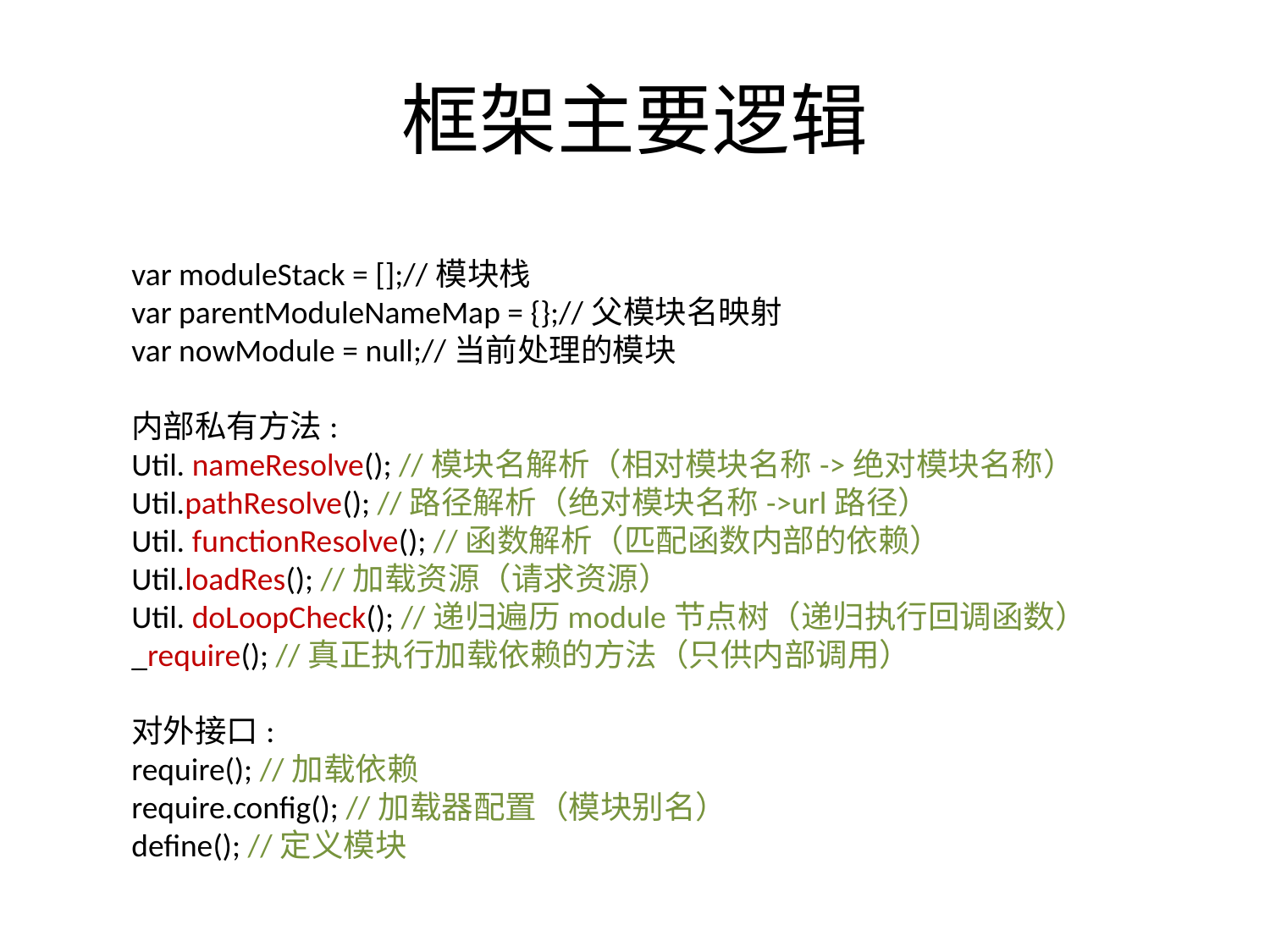

# 框架主要逻辑
var moduleStack = [];//模块栈
var parentModuleNameMap = {};//父模块名映射
var nowModule = null;//当前处理的模块

内部私有方法:
Util. nameResolve(); //模块名解析（相对模块名称->绝对模块名称）
Util.pathResolve(); //路径解析（绝对模块名称->url路径）
Util. functionResolve(); //函数解析（匹配函数内部的依赖）
Util.loadRes(); //加载资源（请求资源）
Util. doLoopCheck(); //递归遍历module节点树（递归执行回调函数）
_require(); //真正执行加载依赖的方法（只供内部调用）

对外接口:
require(); //加载依赖
require.config(); //加载器配置（模块别名）
define(); //定义模块